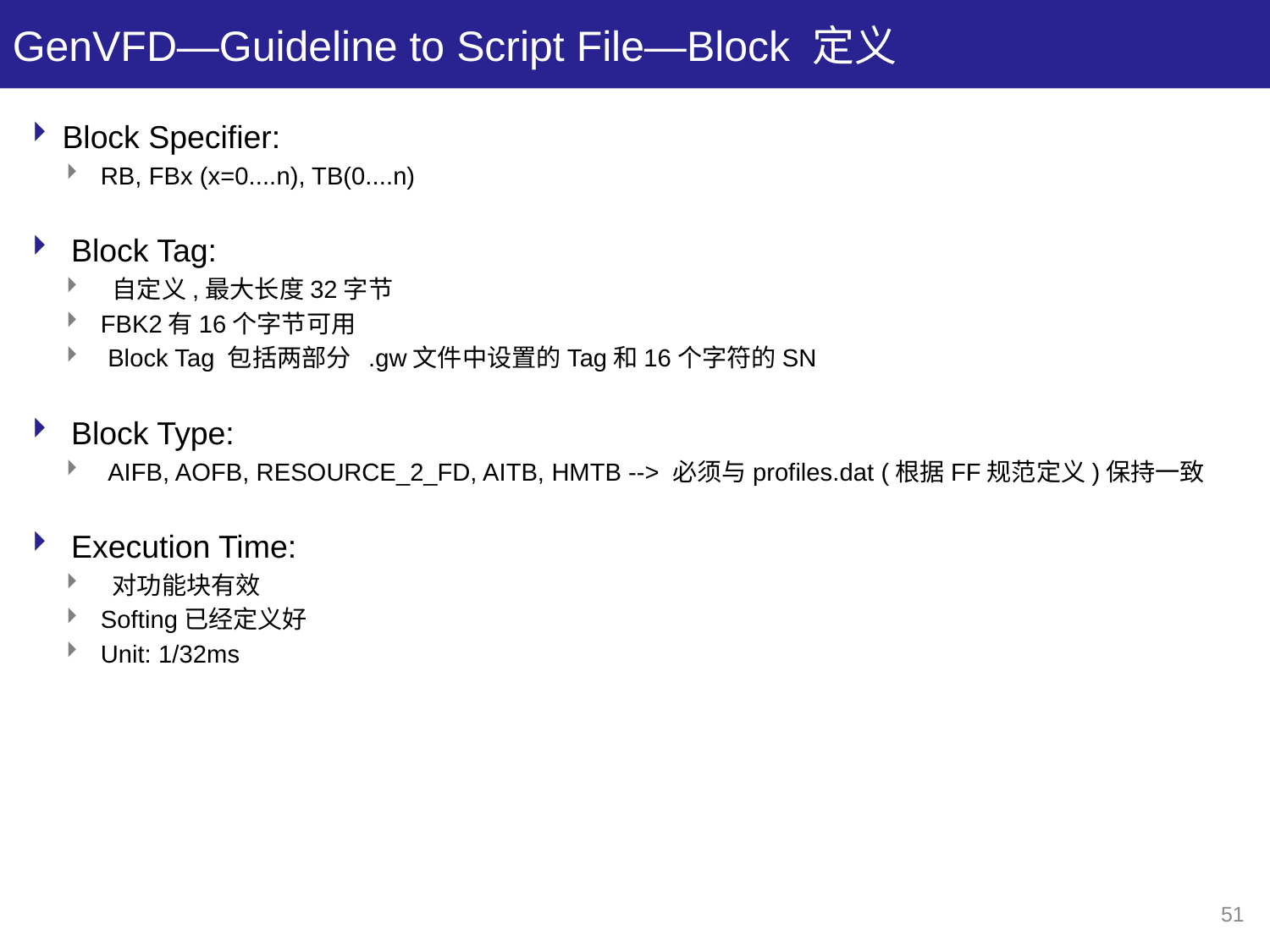

# GenVFD—Guideline to Script File—Block 定义
Block Specifier:
RB, FBx (x=0....n), TB(0....n)

 Block Tag:
 自定义,最大长度32字节
FBK2有16个字节可用
 Block Tag 包括两部分  .gw文件中设置的Tag和16个字符的SN

 Block Type:
 AIFB, AOFB, RESOURCE_2_FD, AITB, HMTB --> 必须与profiles.dat (根据FF规范定义)保持一致

 Execution Time:
 对功能块有效
Softing已经定义好
Unit: 1/32ms

51